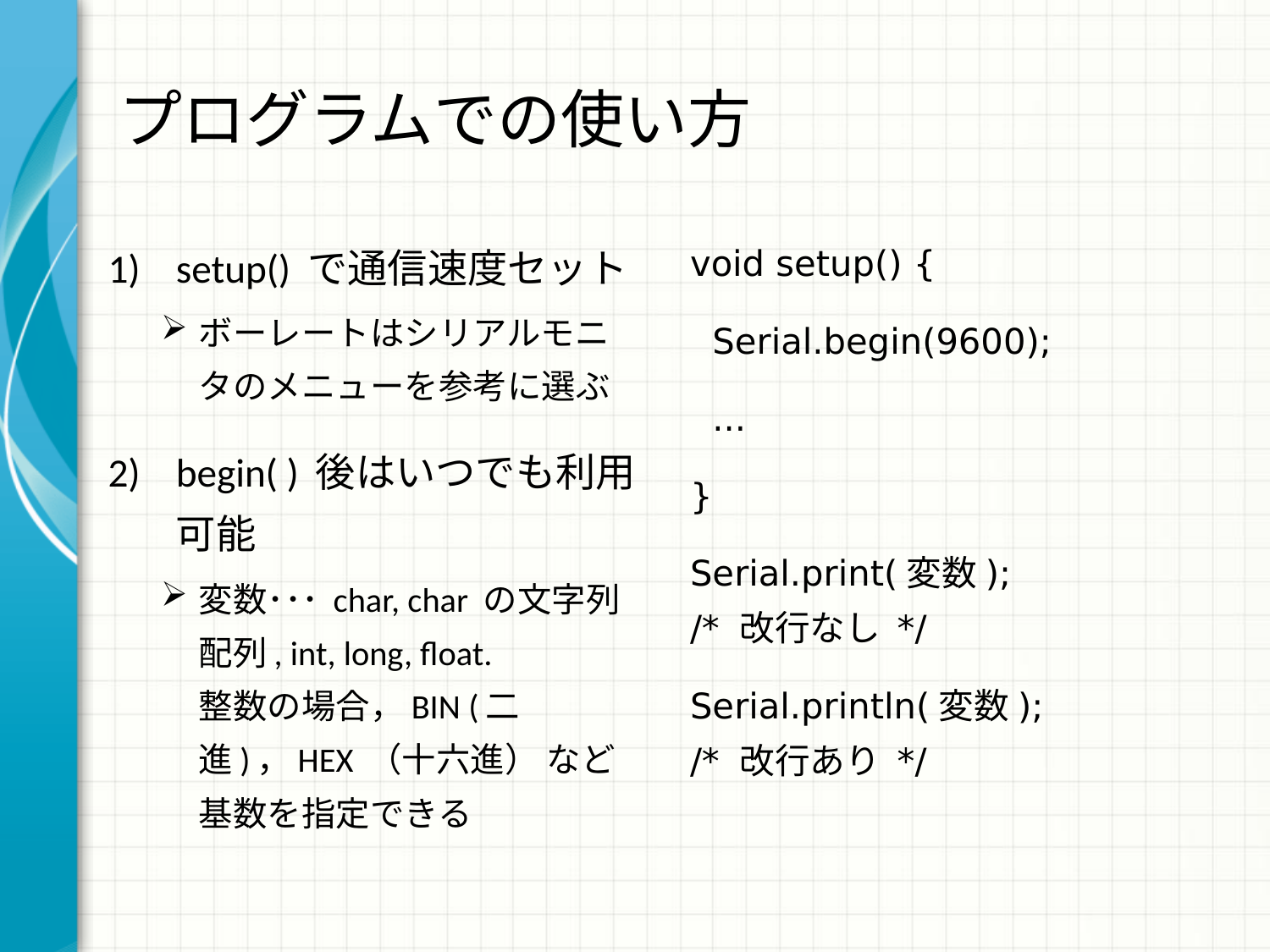

# プログラムでの使い方
setup() で通信速度セット
ボーレートはシリアルモニタのメニューを参考に選ぶ
begin( ) 後はいつでも利用可能
変数･･･ char, char の文字列配列, int, long, float.
整数の場合，BIN (二進)，HEX （十六進） など基数を指定できる
void setup() {
  Serial.begin(9600);
  ...
}
Serial.print(変数);
/* 改行なし */
Serial.println(変数);
/* 改行あり */